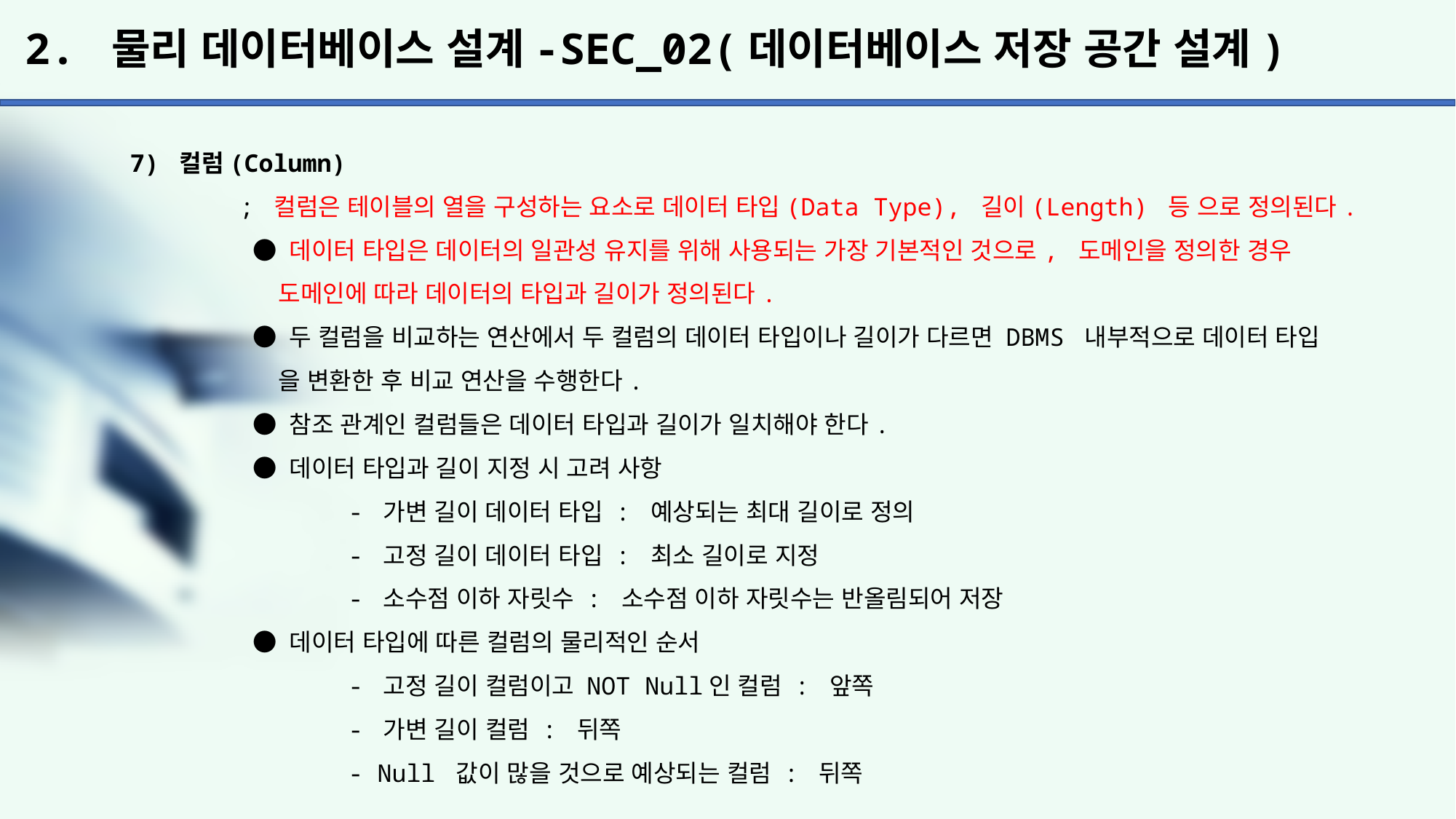

# 2. 물리 데이터베이스 설계-SEC_02(데이터베이스 저장 공간 설계)
7) 컬럼(Column)
	; 컬럼은 테이블의 열을 구성하는 요소로 데이터 타입(Data Type), 길이(Length) 등 으로 정의된다.
	  ● 데이터 타입은 데이터의 일관성 유지를 위해 사용되는 가장 기본적인 것으로, 도메인을 정의한 경우
	     도메인에 따라 데이터의 타입과 길이가 정의된다.
	  ● 두 컬럼을 비교하는 연산에서 두 컬럼의 데이터 타입이나 길이가 다르면 DBMS 내부적으로 데이터 타입
	     을 변환한 후 비교 연산을 수행한다.
	  ● 참조 관계인 컬럼들은 데이터 타입과 길이가 일치해야 한다.
	  ● 데이터 타입과 길이 지정 시 고려 사항
		- 가변 길이 데이터 타입 : 예상되는 최대 길이로 정의
		- 고정 길이 데이터 타입 : 최소 길이로 지정
		- 소수점 이하 자릿수 : 소수점 이하 자릿수는 반올림되어 저장
	  ● 데이터 타입에 따른 컬럼의 물리적인 순서
		- 고정 길이 컬럼이고 NOT Null인 컬럼 : 앞쪽
		- 가변 길이 컬럼 : 뒤쪽
		- Null 값이 많을 것으로 예상되는 컬럼 : 뒤쪽